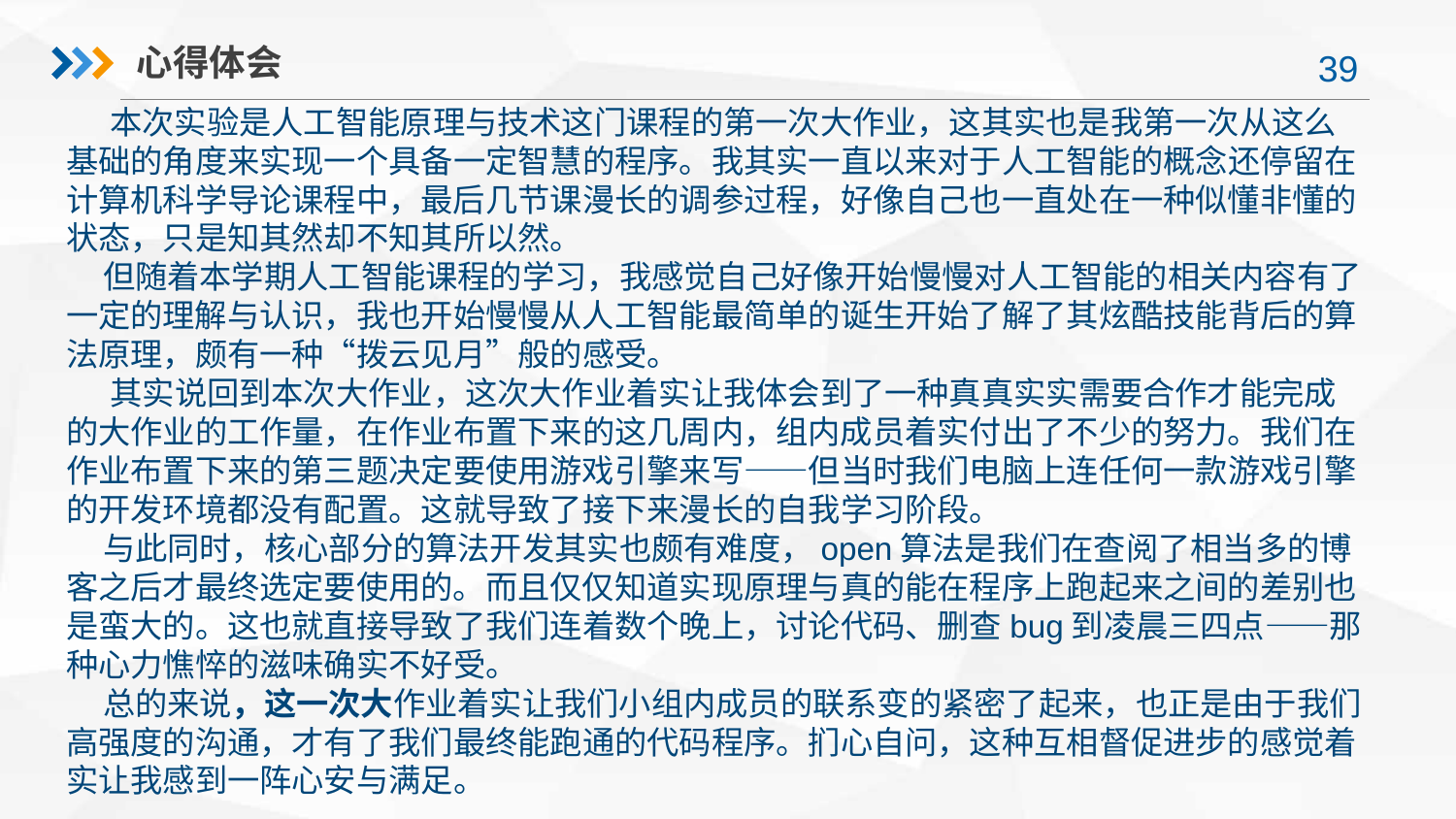

心得体会
     本次实验是人工智能原理与技术这门课程的第一次大作业，这其实也是我第一次从这么基础的角度来实现一个具备一定智慧的程序。我其实一直以来对于人工智能的概念还停留在计算机科学导论课程中，最后几节课漫长的调参过程，好像自己也一直处在一种似懂非懂的状态，只是知其然却不知其所以然。
    但随着本学期人工智能课程的学习，我感觉自己好像开始慢慢对人工智能的相关内容有了一定的理解与认识，我也开始慢慢从人工智能最简单的诞生开始了解了其炫酷技能背后的算法原理，颇有一种“拨云见月”般的感受。
     其实说回到本次大作业，这次大作业着实让我体会到了一种真真实实需要合作才能完成的大作业的工作量，在作业布置下来的这几周内，组内成员着实付出了不少的努力。我们在作业布置下来的第三题决定要使用游戏引擎来写——但当时我们电脑上连任何一款游戏引擎的开发环境都没有配置。这就导致了接下来漫长的自我学习阶段。
    与此同时，核心部分的算法开发其实也颇有难度，open算法是我们在查阅了相当多的博客之后才最终选定要使用的。而且仅仅知道实现原理与真的能在程序上跑起来之间的差别也是蛮大的。这也就直接导致了我们连着数个晚上，讨论代码、删查bug到凌晨三四点——那种心力憔悴的滋味确实不好受。
    总的来说，这一次大作业着实让我们小组内成员的联系变的紧密了起来，也正是由于我们高强度的沟通，才有了我们最终能跑通的代码程序。扪心自问，这种互相督促进步的感觉着实让我感到一阵心安与满足。